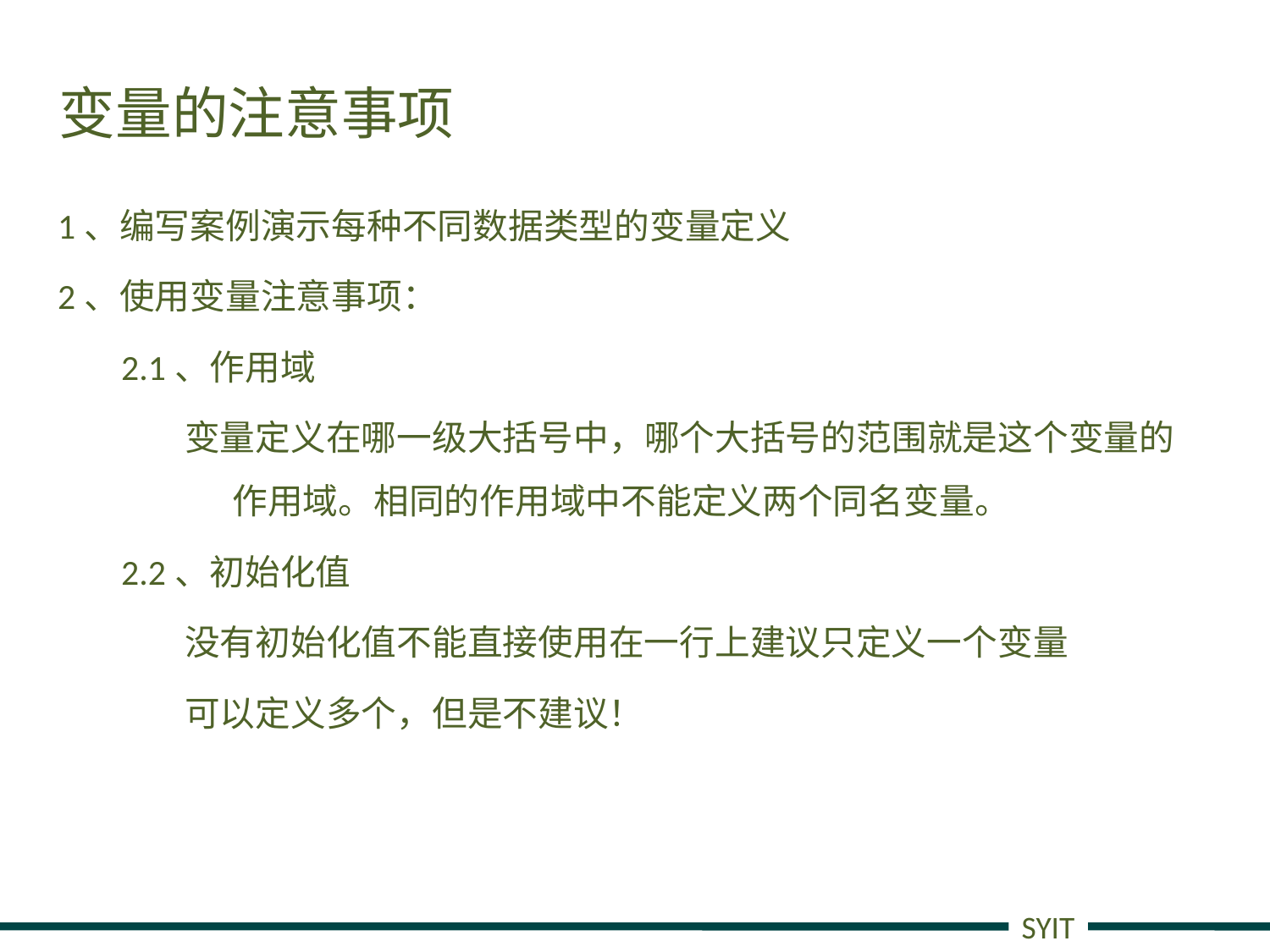

# 变量的注意事项
1、编写案例演示每种不同数据类型的变量定义
2、使用变量注意事项：
2.1、作用域
变量定义在哪一级大括号中，哪个大括号的范围就是这个变量的作用域。相同的作用域中不能定义两个同名变量。
2.2、初始化值
没有初始化值不能直接使用在一行上建议只定义一个变量
可以定义多个，但是不建议！

SYIT